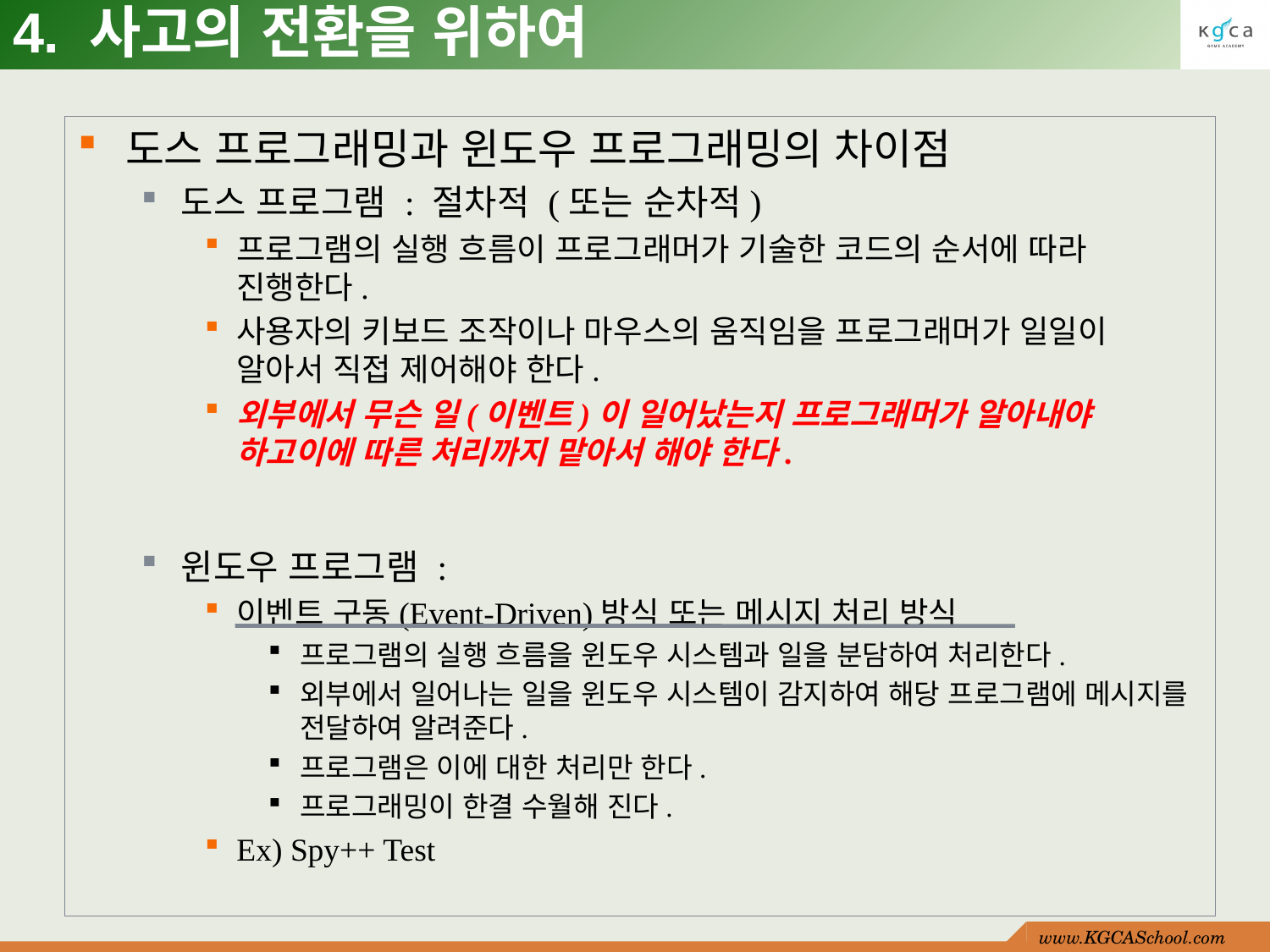

# 4. 사고의 전환을 위하여
도스 프로그래밍과 윈도우 프로그래밍의 차이점
도스 프로그램 : 절차적 (또는 순차적)
프로그램의 실행 흐름이 프로그래머가 기술한 코드의 순서에 따라 진행한다.
사용자의 키보드 조작이나 마우스의 움직임을 프로그래머가 일일이 알아서 직접 제어해야 한다.
외부에서 무슨 일(이벤트)이 일어났는지 프로그래머가 알아내야 하고이에 따른 처리까지 맡아서 해야 한다.

윈도우 프로그램 :
이벤트 구동(Event-Driven)방식 또는 메시지 처리 방식
프로그램의 실행 흐름을 윈도우 시스템과 일을 분담하여 처리한다.
외부에서 일어나는 일을 윈도우 시스템이 감지하여 해당 프로그램에 메시지를 전달하여 알려준다.
프로그램은 이에 대한 처리만 한다.
프로그래밍이 한결 수월해 진다.
Ex) Spy++ Test